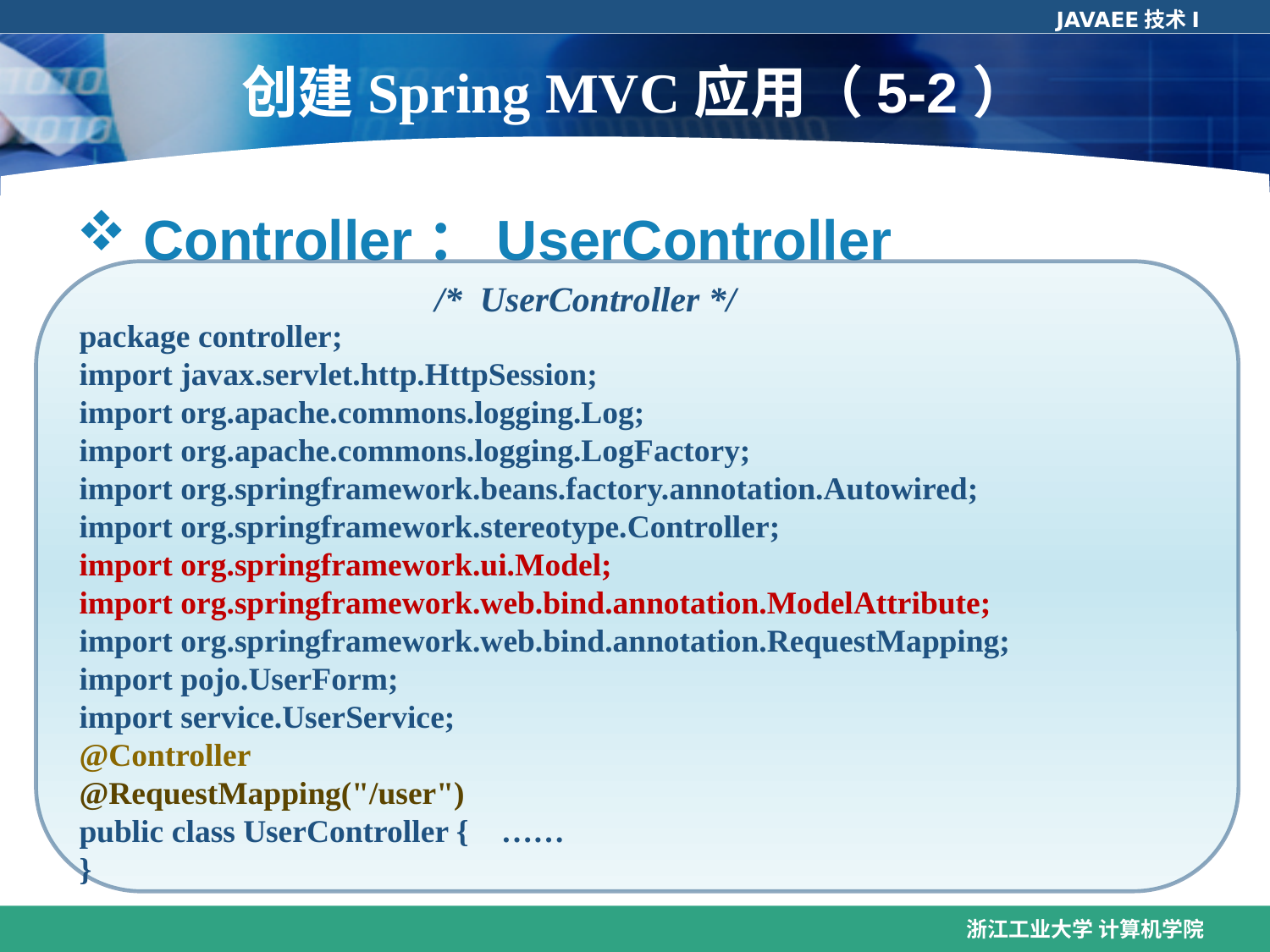

# 创建Spring MVC应用（5-2）
 Controller：UserController

                                        /*  UserController */
package controller;
import javax.servlet.http.HttpSession;
import org.apache.commons.logging.Log;
import org.apache.commons.logging.LogFactory;
import org.springframework.beans.factory.annotation.Autowired;
import org.springframework.stereotype.Controller;
import org.springframework.ui.Model;
import org.springframework.web.bind.annotation.ModelAttribute;
import org.springframework.web.bind.annotation.RequestMapping;
import pojo.UserForm;
import service.UserService;
@Controller
@RequestMapping("/user")
public class UserController {    ……
}